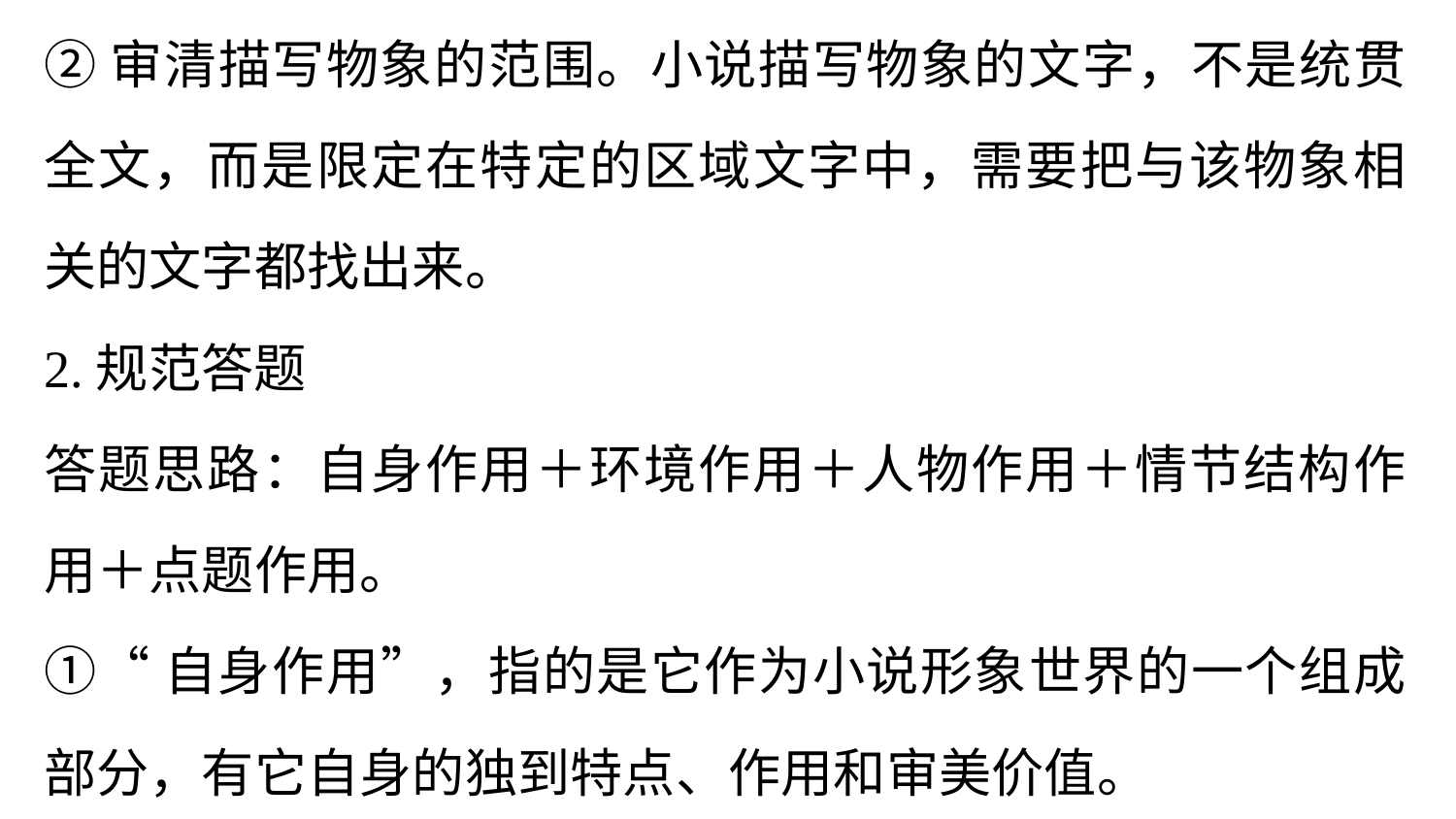

②审清描写物象的范围。小说描写物象的文字，不是统贯全文，而是限定在特定的区域文字中，需要把与该物象相关的文字都找出来。
2.规范答题
答题思路：自身作用＋环境作用＋人物作用＋情节结构作用＋点题作用。
①“自身作用”，指的是它作为小说形象世界的一个组成部分，有它自身的独到特点、作用和审美价值。